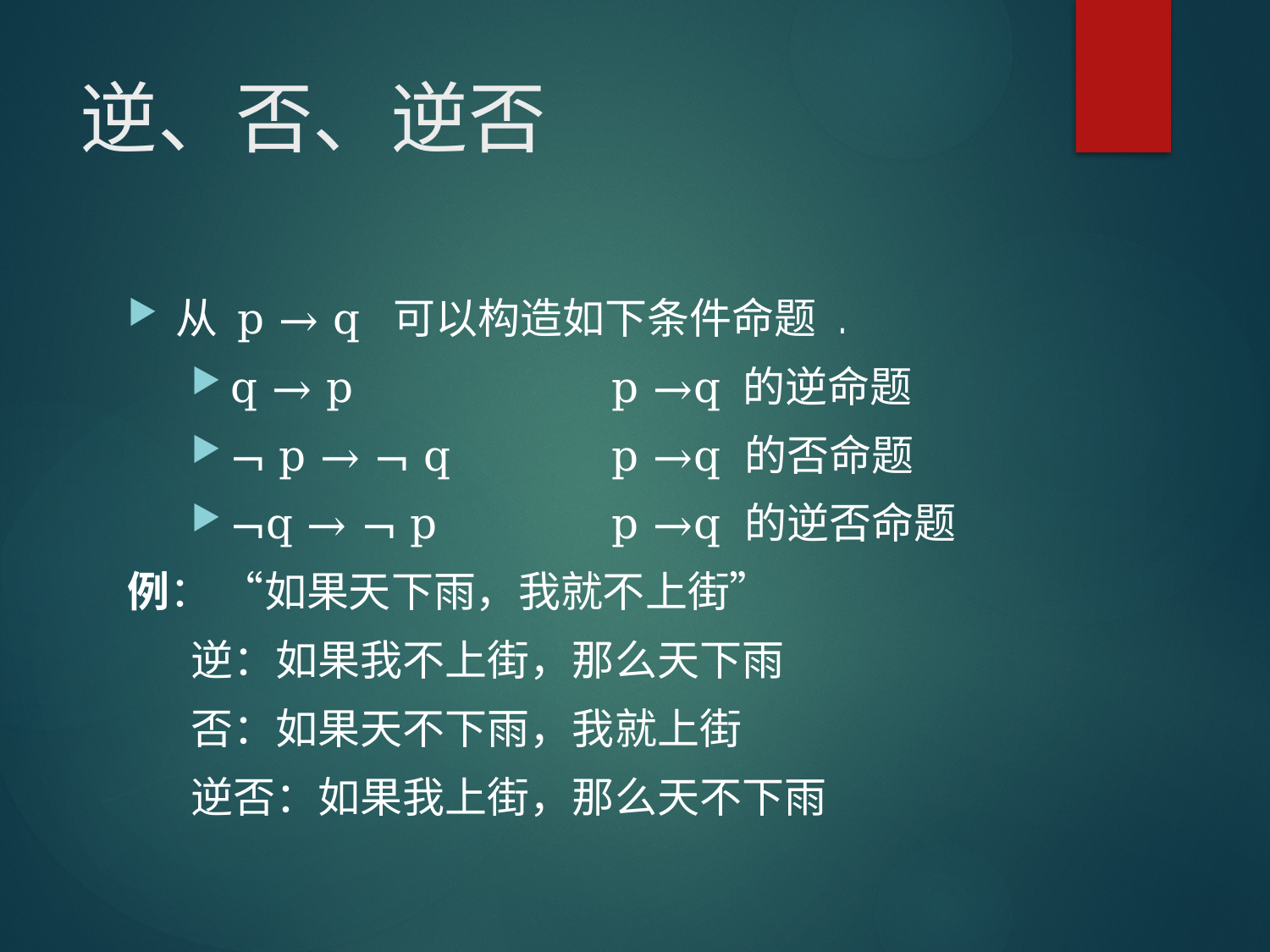

# 逆、否、逆否
从 p → q  可以构造如下条件命题 .
q → p			p →q 的逆命题
¬ p → ¬ q		p →q 的否命题
¬q → ¬ p		p →q 的逆否命题
例： “如果天下雨，我就不上街”
逆：如果我不上街，那么天下雨
否：如果天不下雨，我就上街
逆否：如果我上街，那么天不下雨